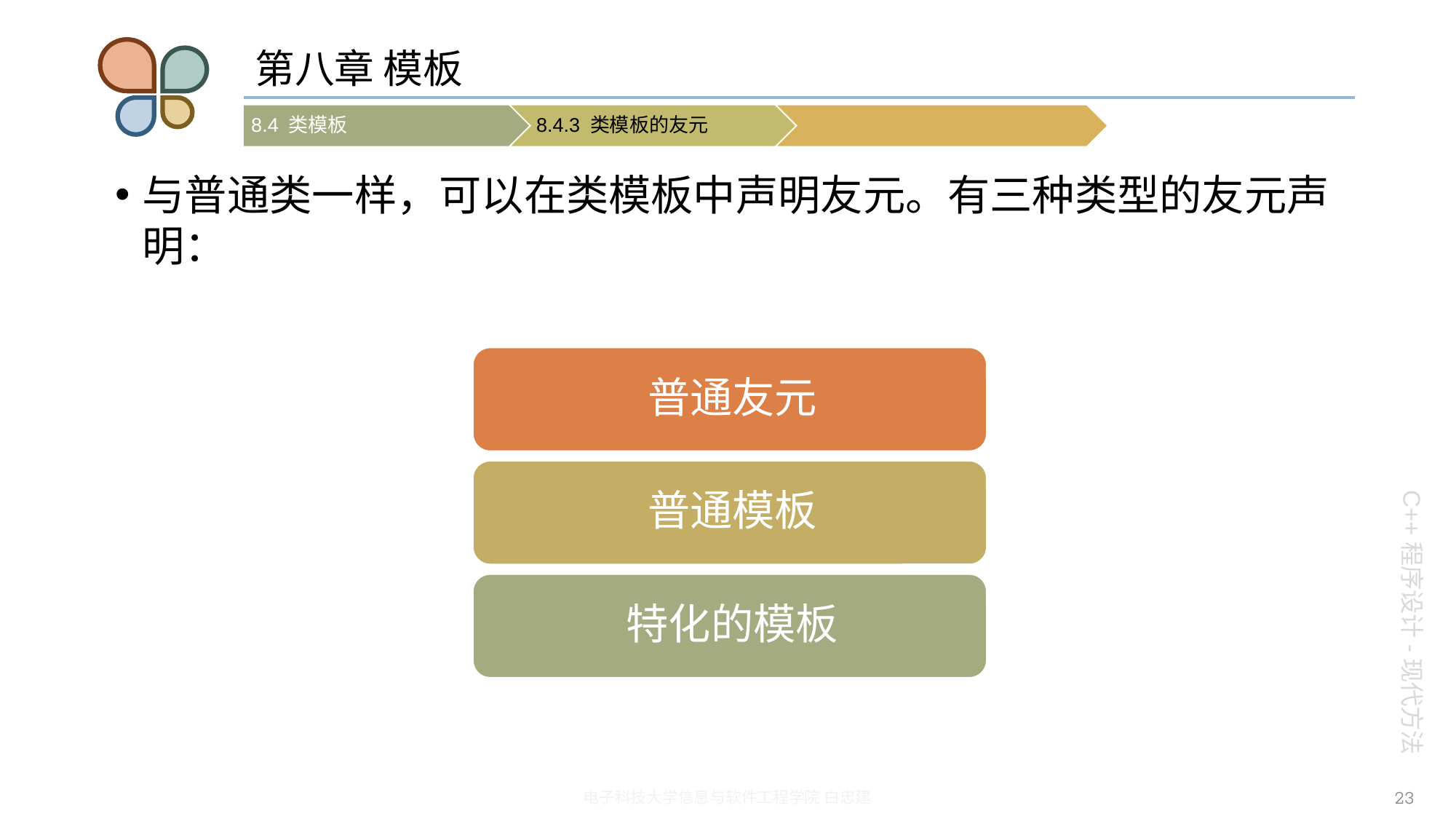

# 第八章 模板
8.4 类模板
8.4.3 类模板的友元

与普通类一样，可以在类模板中声明友元。有三种类型的友元声明：
普通友元
普通模板
特化的模板
23